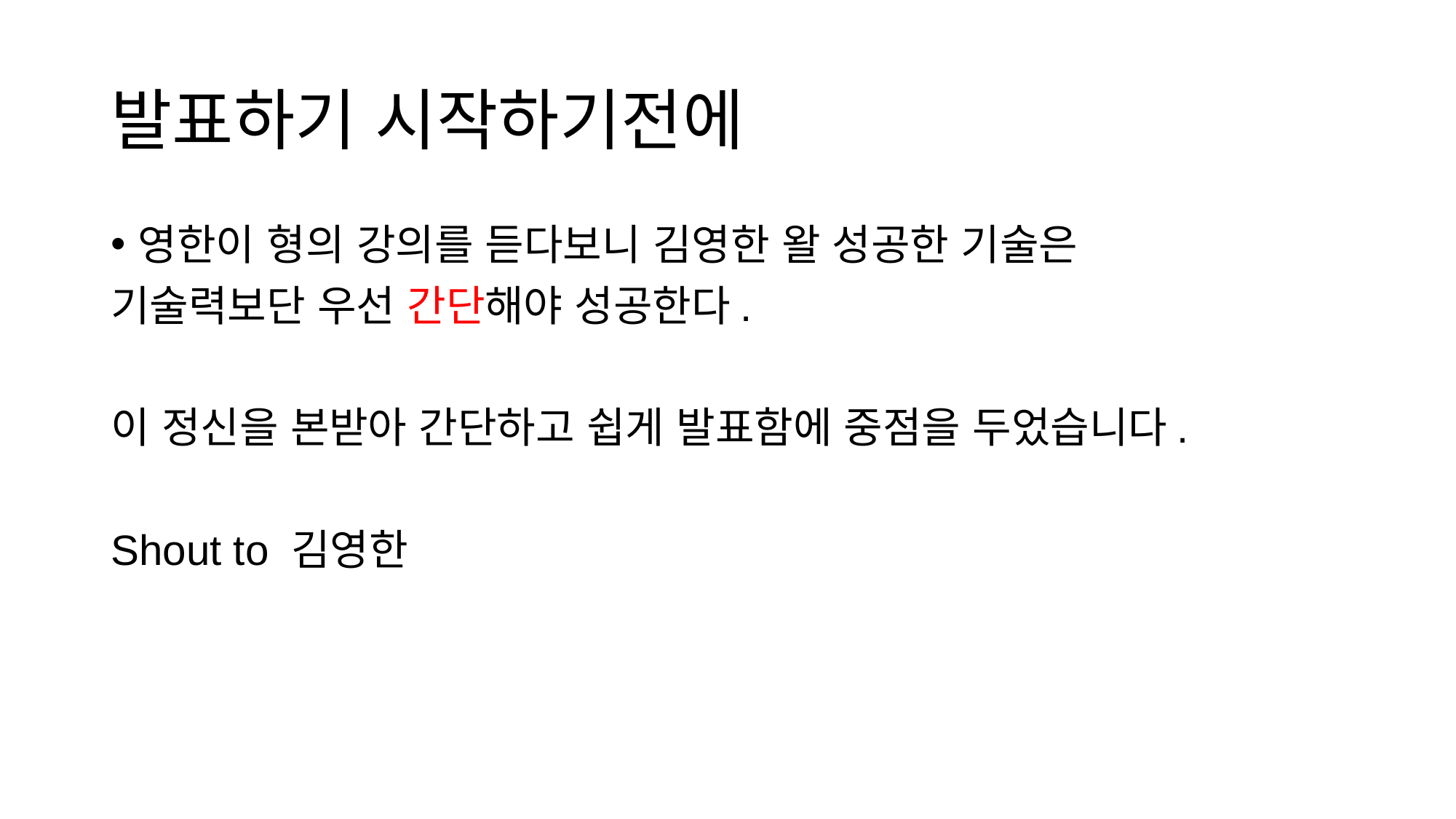

# 발표하기 시작하기전에
영한이 형의 강의를 듣다보니 김영한 왈 성공한 기술은
기술력보단 우선 간단해야 성공한다.

이 정신을 본받아 간단하고 쉽게 발표함에 중점을 두었습니다.

Shout to 김영한